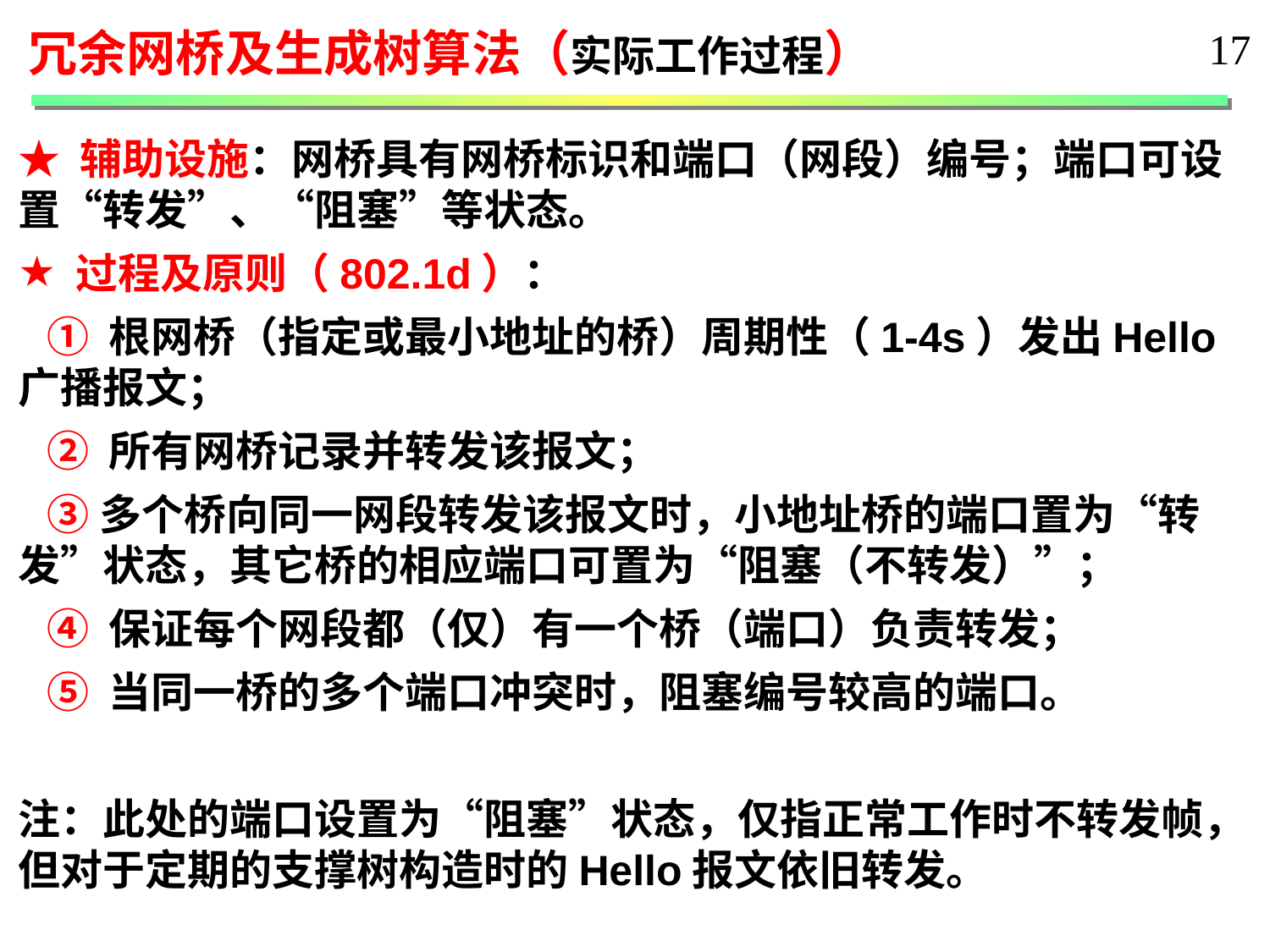

冗余网桥及生成树算法（实际工作过程）
17

★ 辅助设施：网桥具有网桥标识和端口（网段）编号；端口可设置“转发”、“阻塞”等状态。
 过程及原则（802.1d）：
   ① 根网桥（指定或最小地址的桥）周期性（1-4s）发出Hello广播报文；
   ② 所有网桥记录并转发该报文；
   ③多个桥向同一网段转发该报文时，小地址桥的端口置为“转发”状态，其它桥的相应端口可置为“阻塞（不转发）”；
   ④ 保证每个网段都（仅）有一个桥（端口）负责转发；
   ⑤ 当同一桥的多个端口冲突时，阻塞编号较高的端口。

注：此处的端口设置为“阻塞”状态，仅指正常工作时不转发帧，但对于定期的支撑树构造时的Hello报文依旧转发。